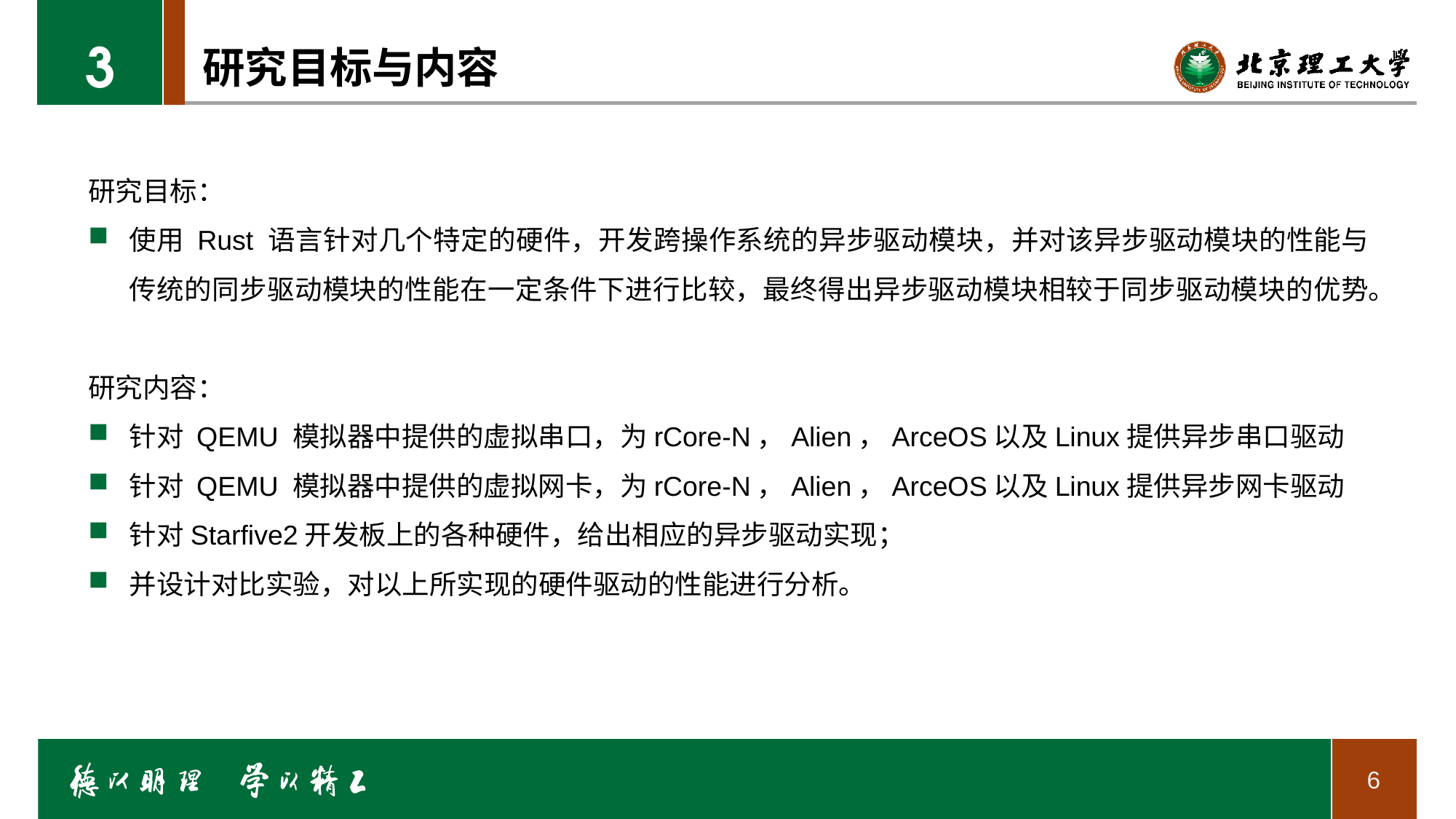

3
# 研究目标与内容
研究目标：
使用 Rust 语言针对几个特定的硬件，开发跨操作系统的异步驱动模块，并对该异步驱动模块的性能与传统的同步驱动模块的性能在一定条件下进行比较，最终得出异步驱动模块相较于同步驱动模块的优势。

研究内容：
针对 QEMU 模拟器中提供的虚拟串口，为rCore-N，Alien，ArceOS以及Linux提供异步串口驱动
针对 QEMU 模拟器中提供的虚拟网卡，为rCore-N，Alien，ArceOS以及Linux提供异步网卡驱动
针对Starfive2开发板上的各种硬件，给出相应的异步驱动实现；
并设计对比实验，对以上所实现的硬件驱动的性能进行分析。